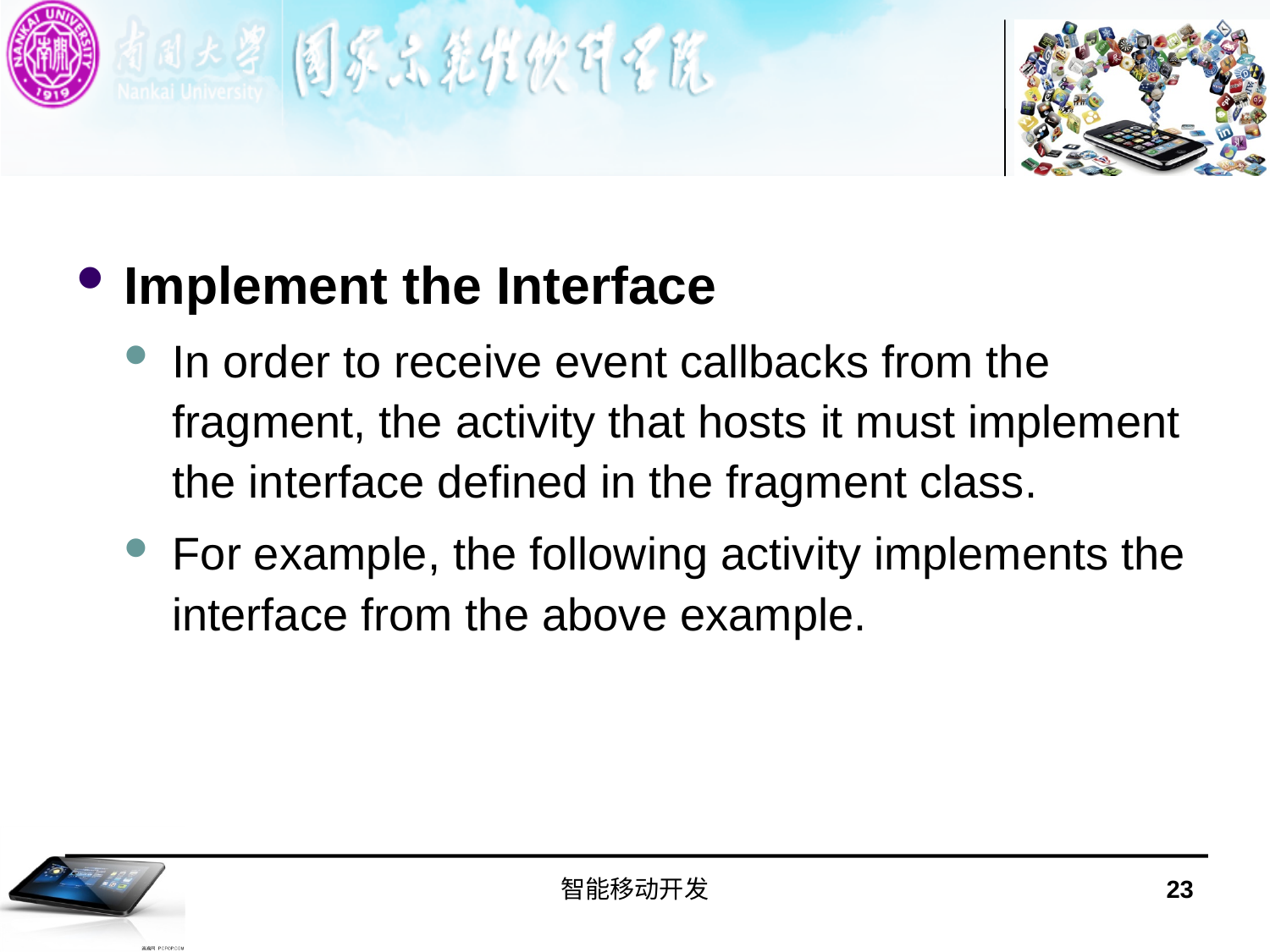

#
Implement the Interface
In order to receive event callbacks from the fragment, the activity that hosts it must implement the interface defined in the fragment class.
For example, the following activity implements the interface from the above example.
智能移动开发
23